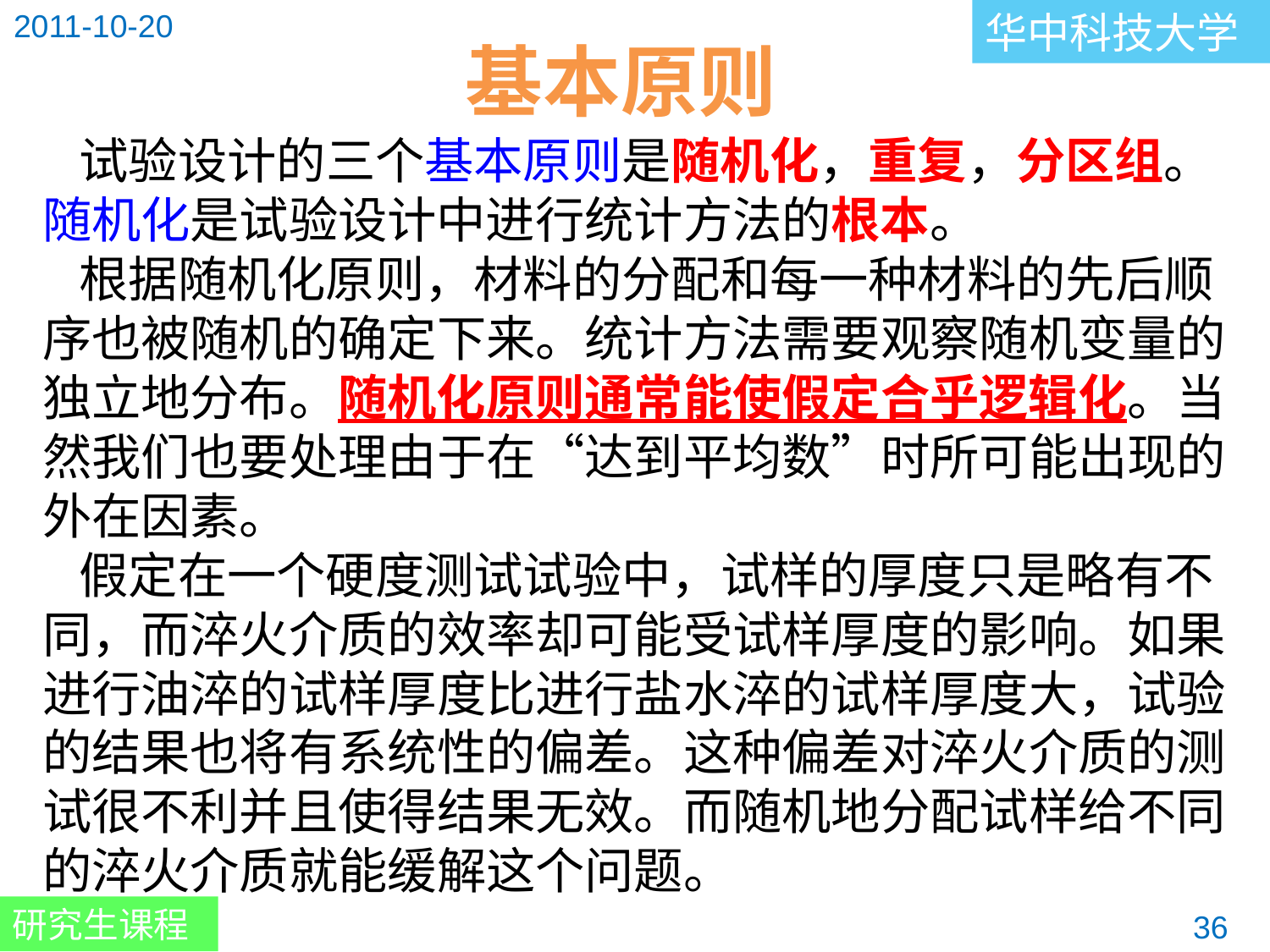

基本原则
试验设计的三个基本原则是随机化，重复，分区组。随机化是试验设计中进行统计方法的根本。
根据随机化原则，材料的分配和每一种材料的先后顺序也被随机的确定下来。统计方法需要观察随机变量的独立地分布。随机化原则通常能使假定合乎逻辑化。当然我们也要处理由于在“达到平均数”时所可能出现的外在因素。
假定在一个硬度测试试验中，试样的厚度只是略有不同，而淬火介质的效率却可能受试样厚度的影响。如果进行油淬的试样厚度比进行盐水淬的试样厚度大，试验的结果也将有系统性的偏差。这种偏差对淬火介质的测试很不利并且使得结果无效。而随机地分配试样给不同的淬火介质就能缓解这个问题。